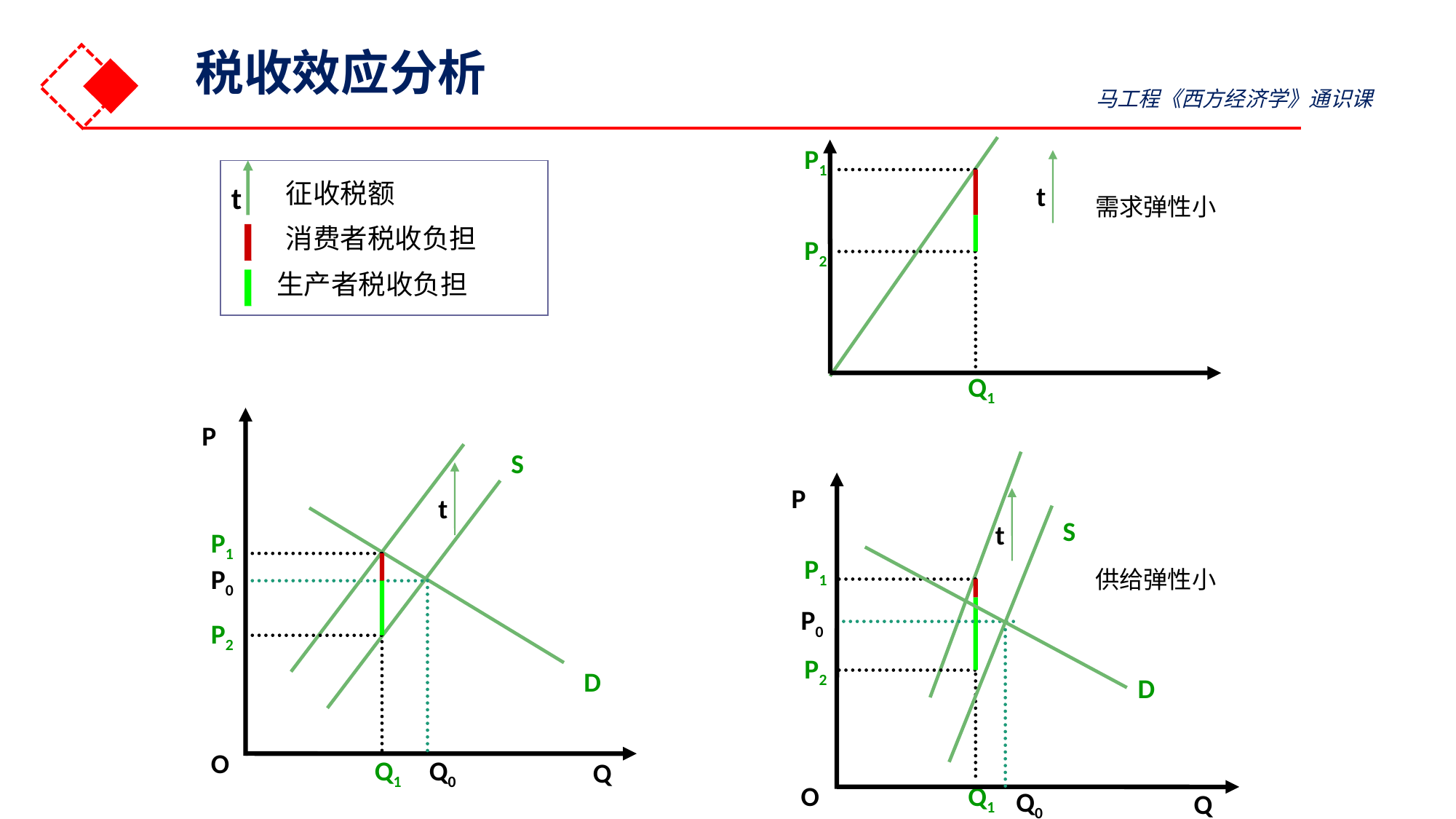

税收效应分析

马工程《西方经济学》通识课

P1

Q1

t

t
征收税额
需求弹性小

消费者税收负担
P2

生产者税收负担

P

S

t

P

S

P0

D
O

Q0
Q

t

P1

Q1
P1

Q1

供给弹性小
P0

P2

P2

D
O

Q0
Q